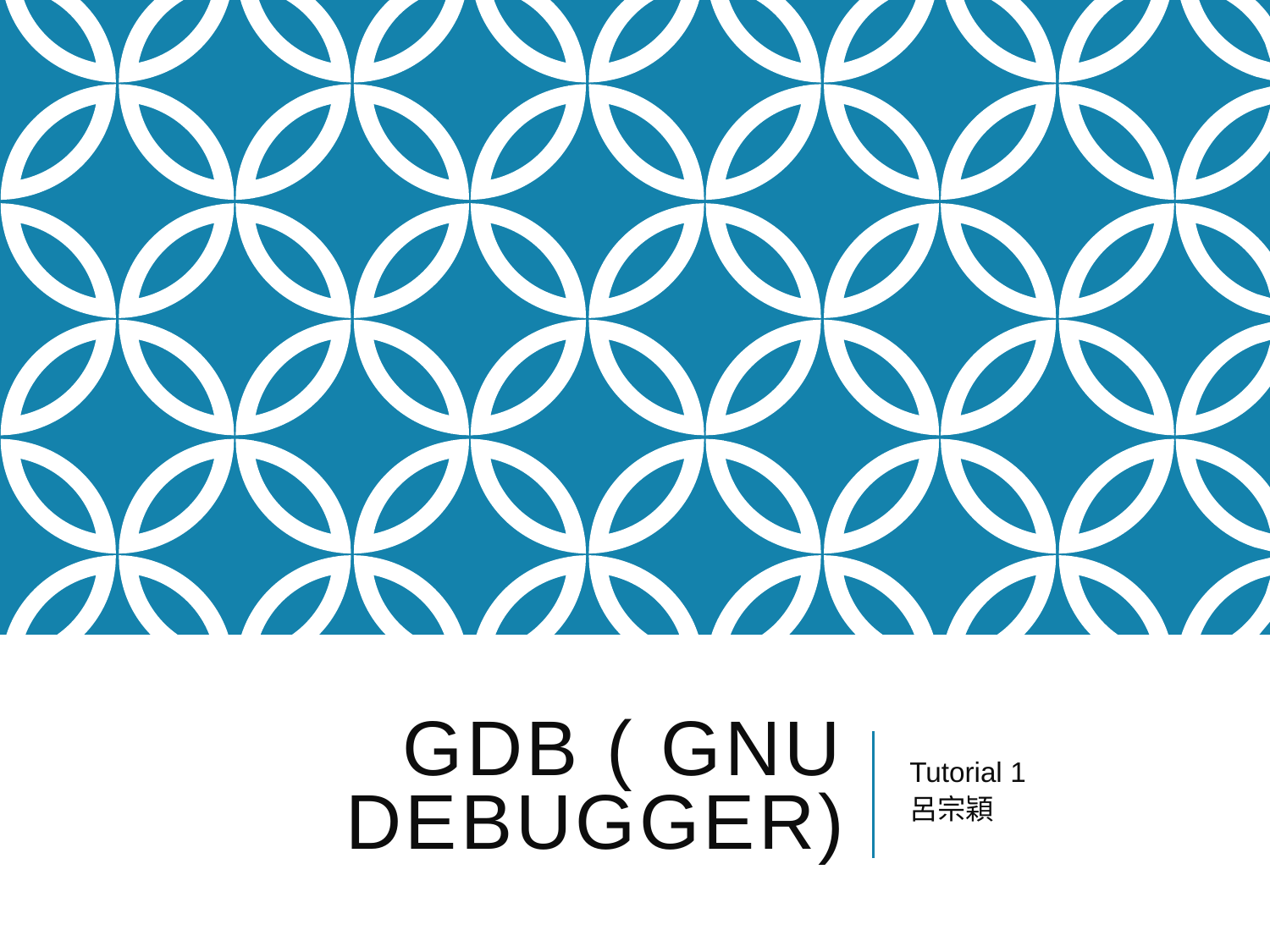

# GDB ( GNU Debugger)
Tutorial 1
呂宗穎